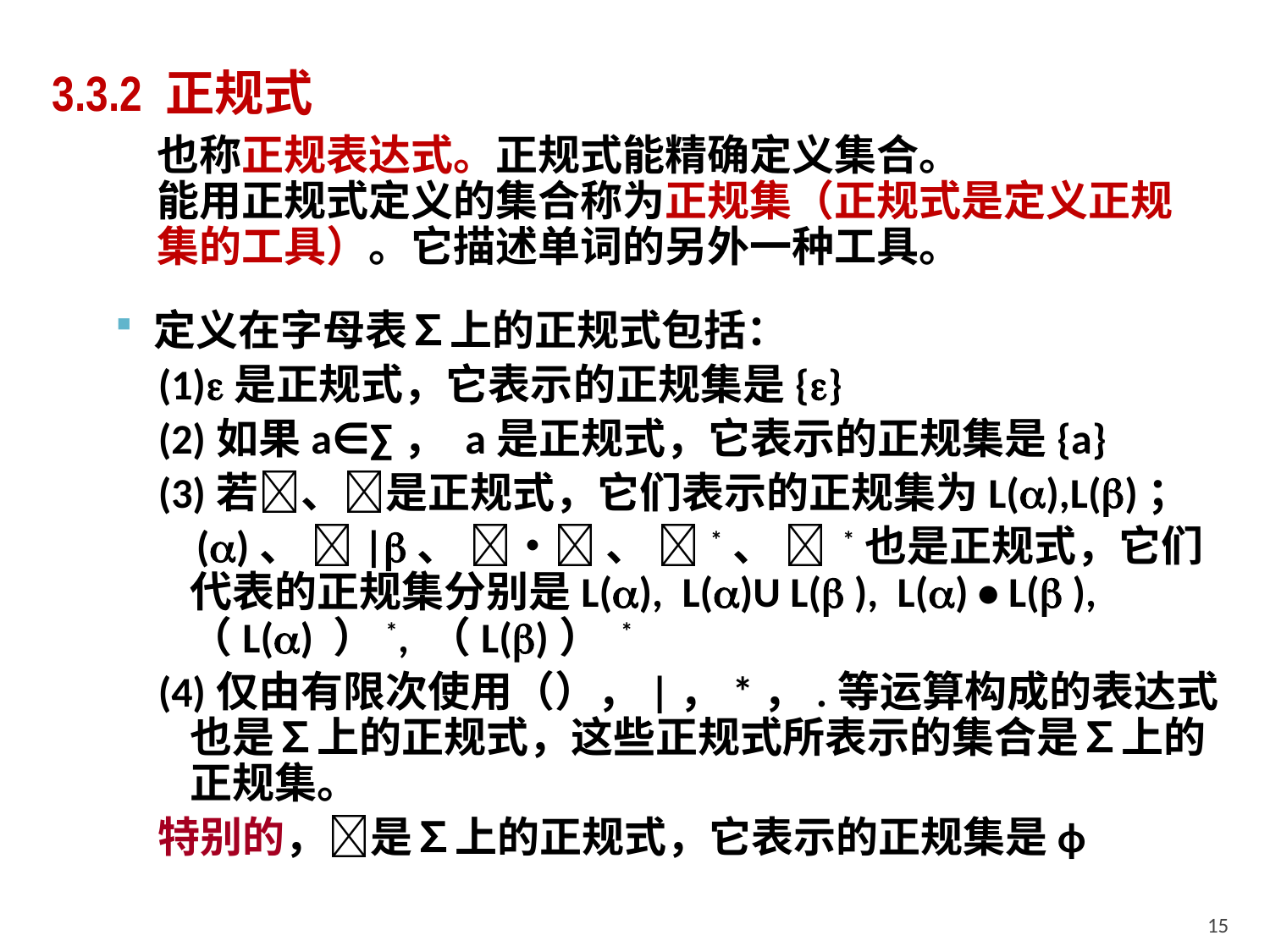

3.3.2 正规式
也称正规表达式。正规式能精确定义集合。
能用正规式定义的集合称为正规集（正规式是定义正规集的工具）。它描述单词的另外一种工具。
定义在字母表∑上的正规式包括：
(1)ε是正规式，它表示的正规集是{ε}
(2)如果a∈∑， a是正规式，它表示的正规集是{a}
(3)若α、β是正规式，它们表示的正规集为L(α),L(β)；
    (α)、 α|β、 α•β 、 α*、 β *也是正规式，它们代表的正规集分别是L(α),  L(α)U L(β ),  L(α) • L(β ), 	（L(α) ）*, （L(β)） *
(4)仅由有限次使用（），|，*，.等运算构成的表达式也是∑上的正规式，这些正规式所表示的集合是∑上的正规集。
特别的，Φ是∑上的正规式，它表示的正规集是ф

15